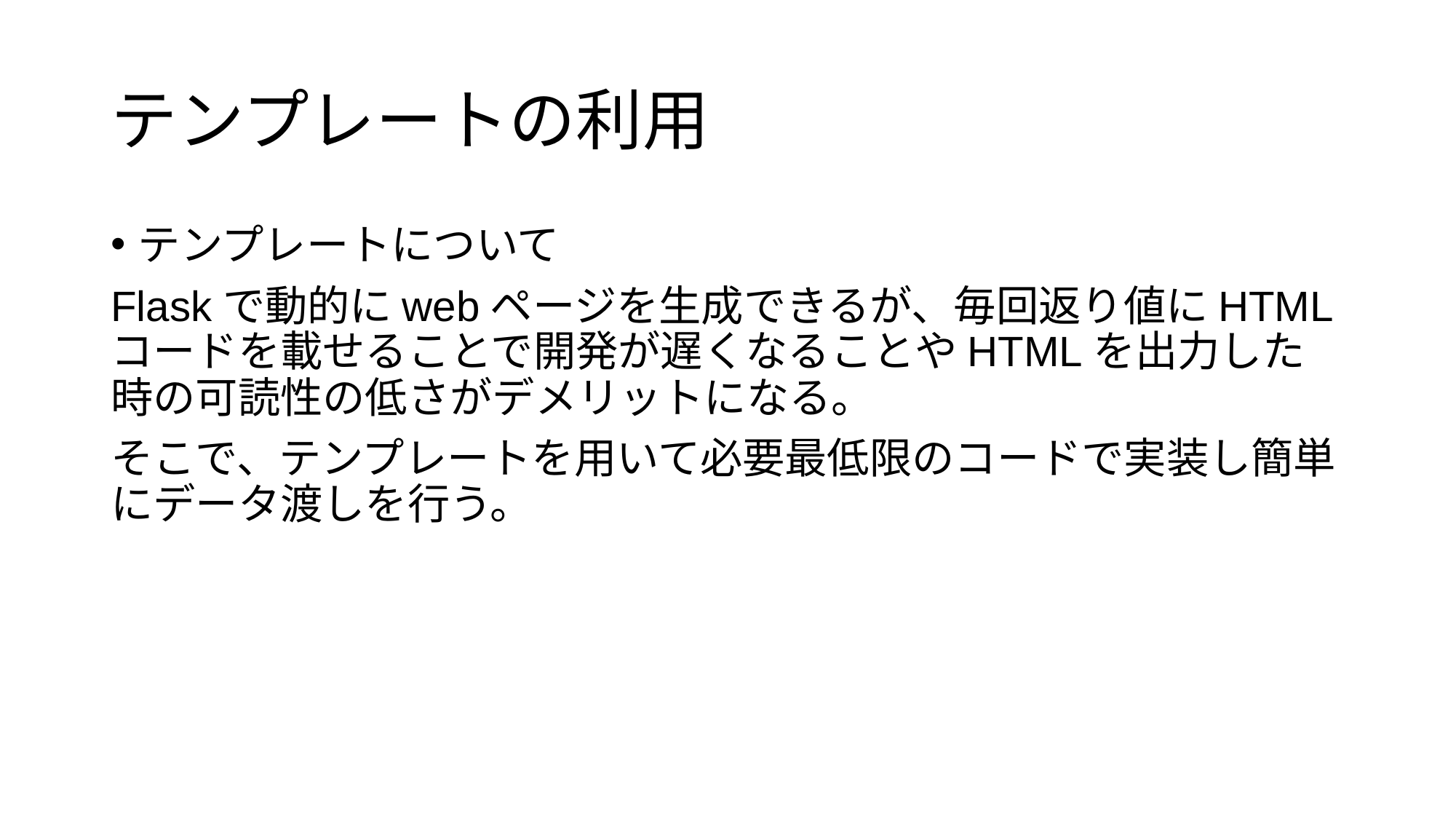

# テンプレートの利用
テンプレートについて
Flaskで動的にwebページを生成できるが、毎回返り値にHTMLコードを載せることで開発が遅くなることやHTMLを出力した時の可読性の低さがデメリットになる。
そこで、テンプレートを用いて必要最低限のコードで実装し簡単にデータ渡しを行う。